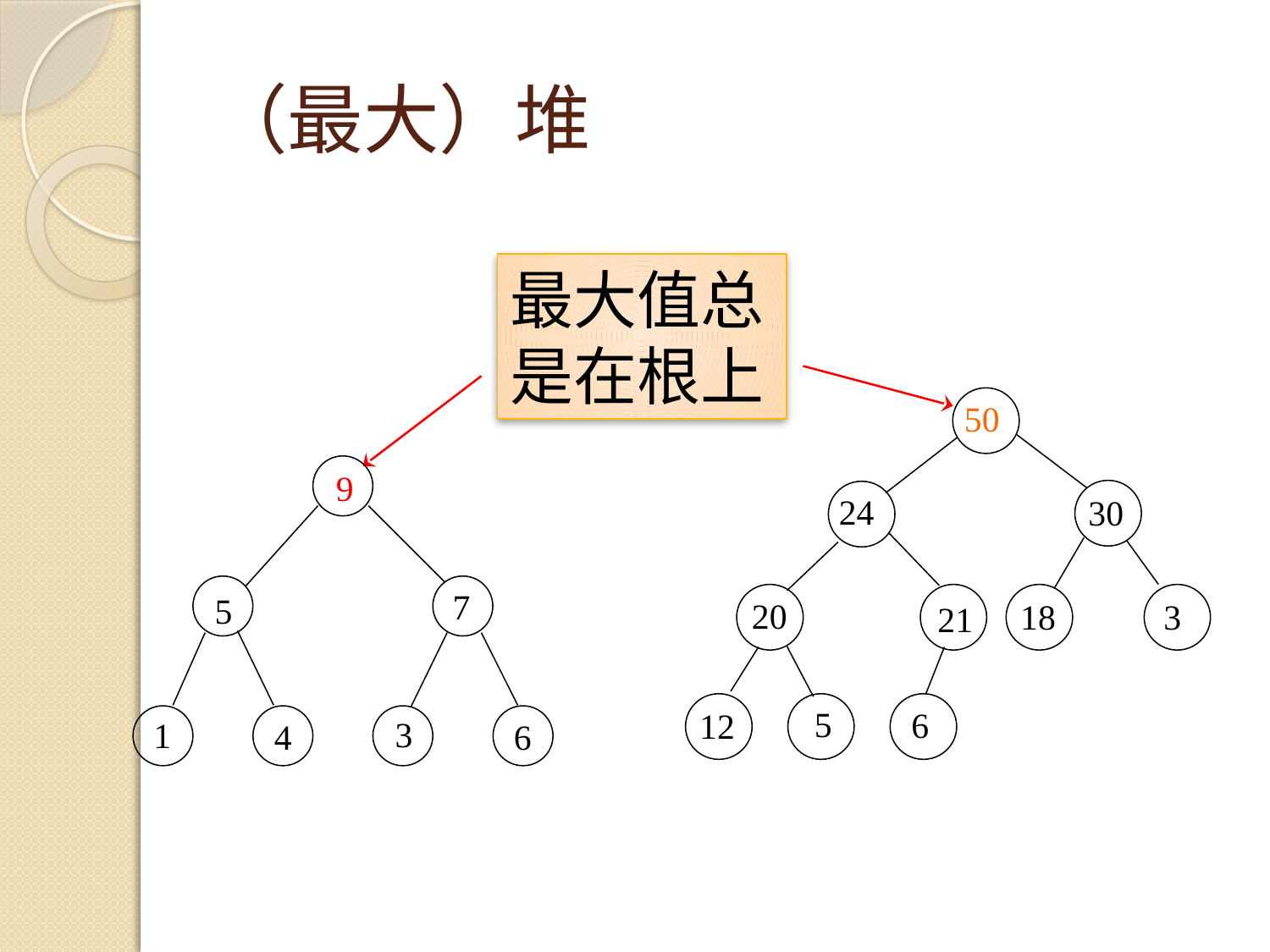

# （最大）堆
最大值总是在根上

50

9

24
30

7
5

20
3
18
21

5
6
12

3
1
6
4